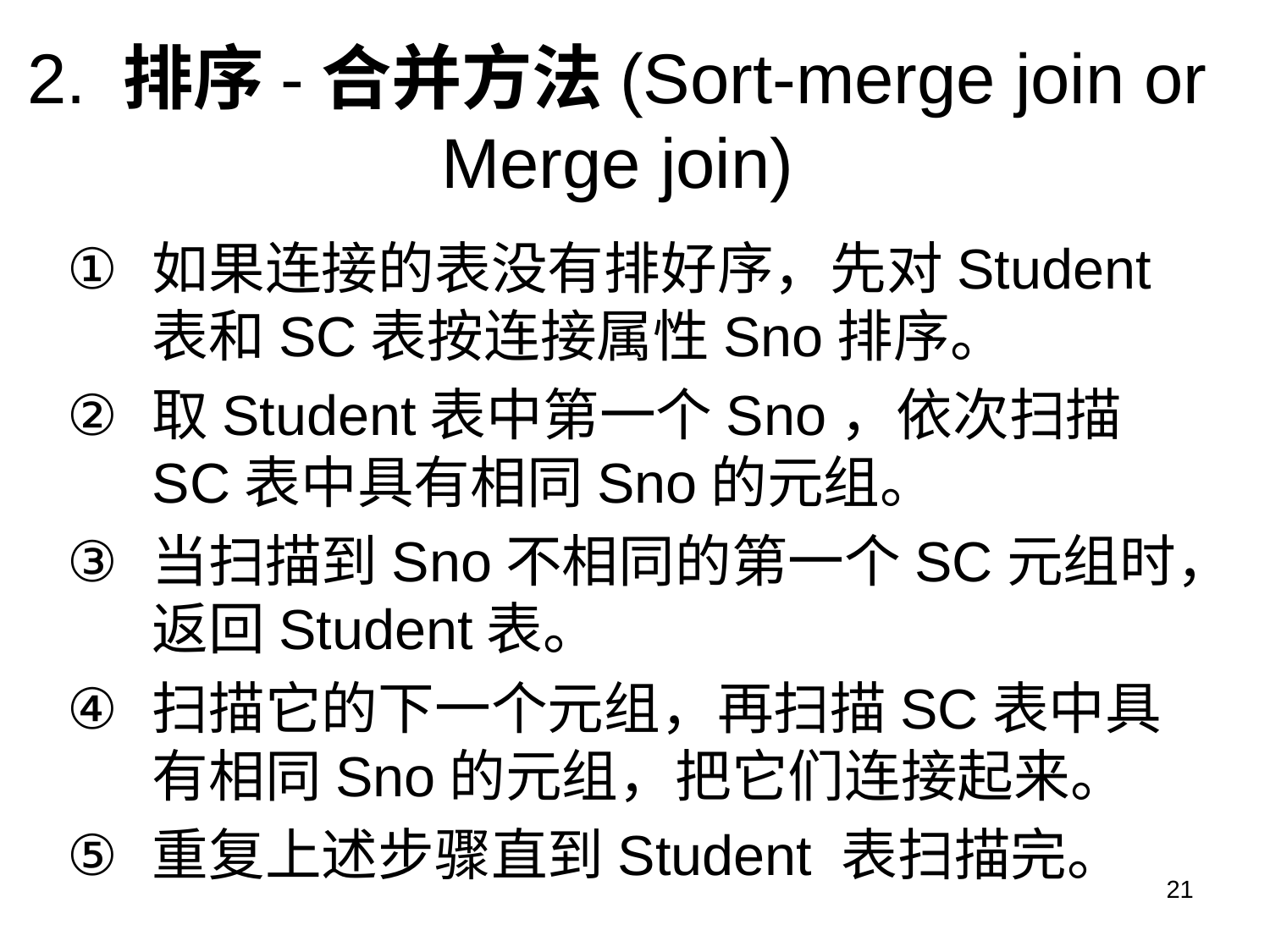

# 2. 排序-合并方法(Sort-merge join or Merge join)
如果连接的表没有排好序，先对Student表和SC表按连接属性Sno排序。
取Student表中第一个Sno，依次扫描SC表中具有相同Sno的元组。
当扫描到Sno不相同的第一个SC元组时，返回Student表。
扫描它的下一个元组，再扫描SC表中具有相同Sno的元组，把它们连接起来。
重复上述步骤直到Student 表扫描完。
21